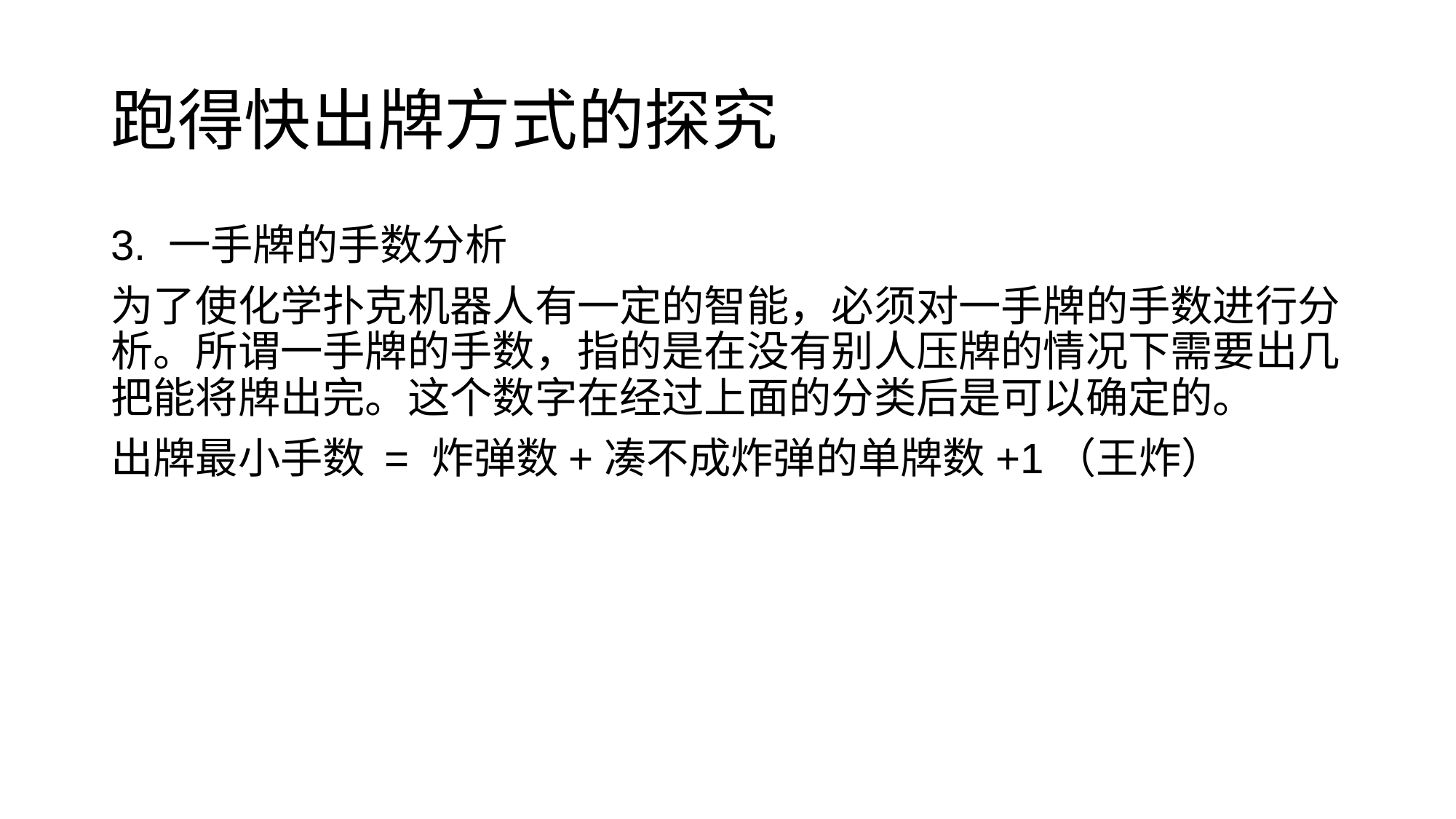

# 跑得快出牌方式的探究
3. 一手牌的手数分析
为了使化学扑克机器人有一定的智能，必须对一手牌的手数进行分析。所谓一手牌的手数，指的是在没有别人压牌的情况下需要出几把能将牌出完。这个数字在经过上面的分类后是可以确定的。
出牌最小手数 = 炸弹数+凑不成炸弹的单牌数+1（王炸）